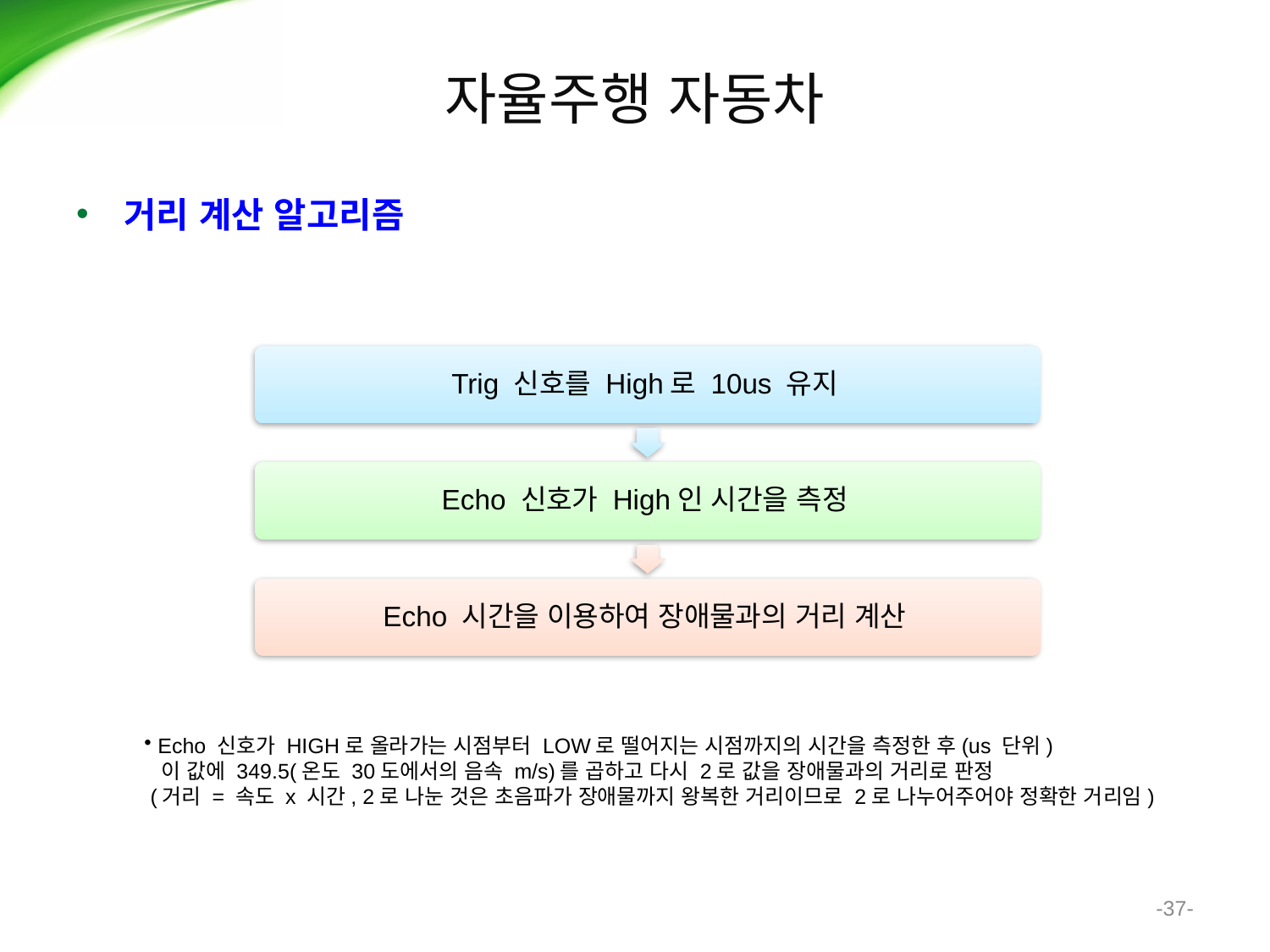

# 자율주행 자동차
거리 계산 알고리즘

Trig 신호를 High로 10us 유지

Echo 신호가 High인 시간을 측정

Echo 시간을 이용하여 장애물과의 거리 계산
 Echo 신호가 HIGH로 올라가는 시점부터 LOW로 떨어지는 시점까지의 시간을 측정한 후(us 단위)
  이 값에 349.5(온도 30도에서의 음속 m/s)를 곱하고 다시 2로 값을 장애물과의 거리로 판정
 (거리 = 속도 x 시간, 2로 나눈 것은 초음파가 장애물까지 왕복한 거리이므로 2로 나누어주어야 정확한 거리임)
-37-